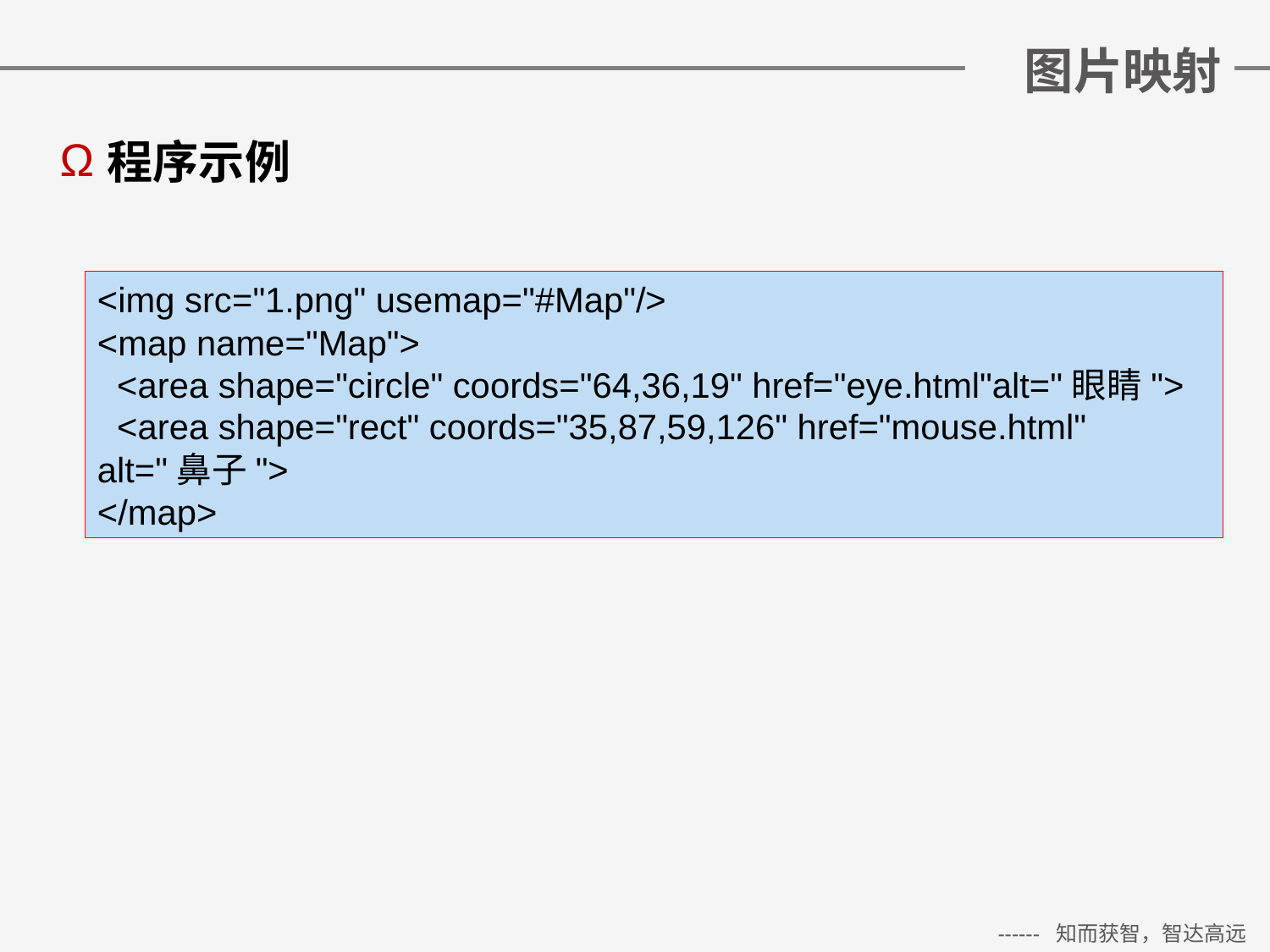

# 图片映射
程序示例

<img src="1.png" usemap="#Map"/>
<map name="Map">
  <area shape="circle" coords="64,36,19" href="eye.html"alt="眼睛">
  <area shape="rect" coords="35,87,59,126" href="mouse.html" alt="鼻子">
</map>